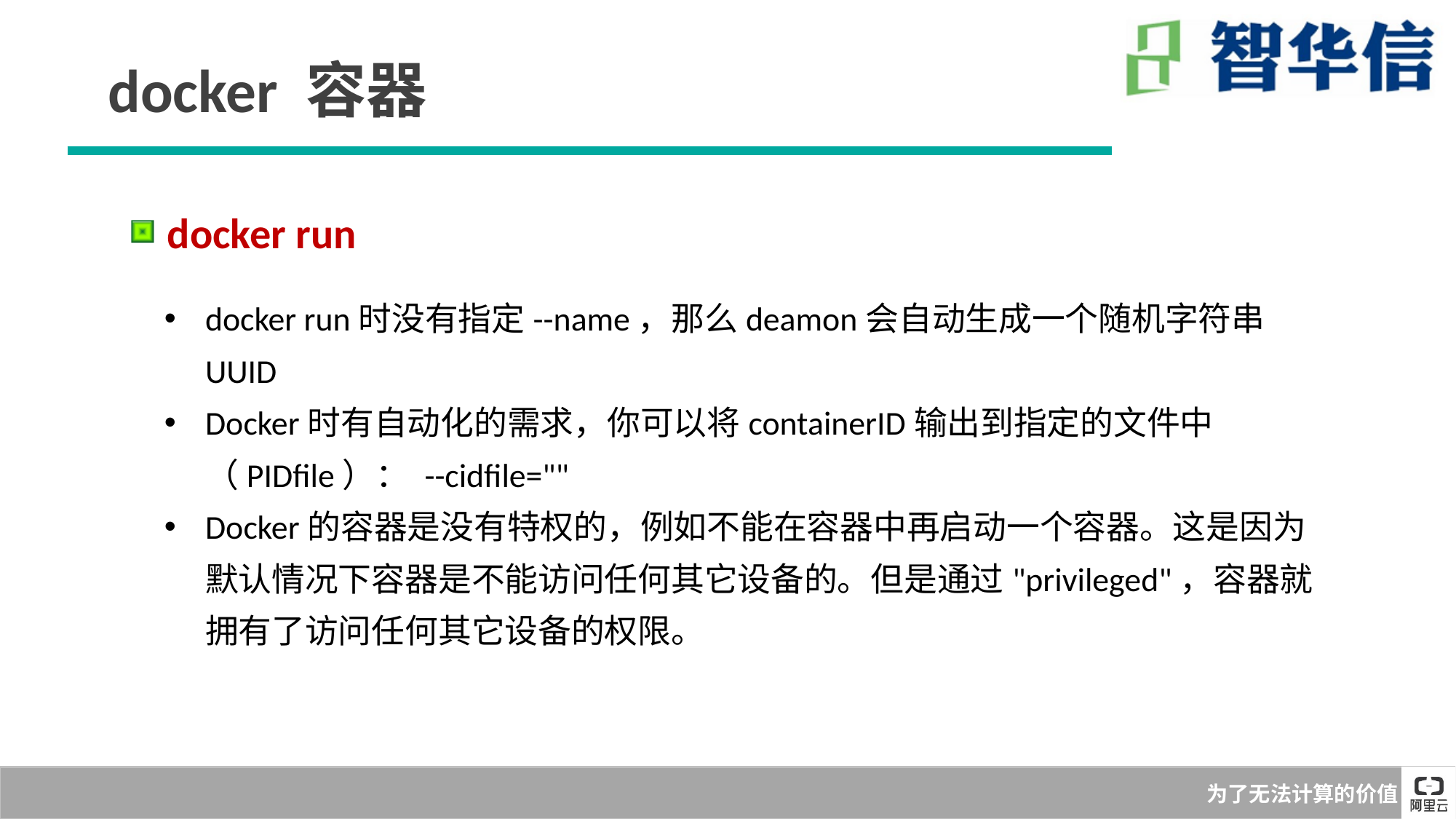

docker 容器
 docker run
docker run时没有指定--name，那么deamon会自动生成一个随机字符串UUID
Docker时有自动化的需求，你可以将containerID输出到指定的文件中（PIDfile）： --cidfile=""
Docker的容器是没有特权的，例如不能在容器中再启动一个容器。这是因为默认情况下容器是不能访问任何其它设备的。但是通过"privileged"，容器就拥有了访问任何其它设备的权限。